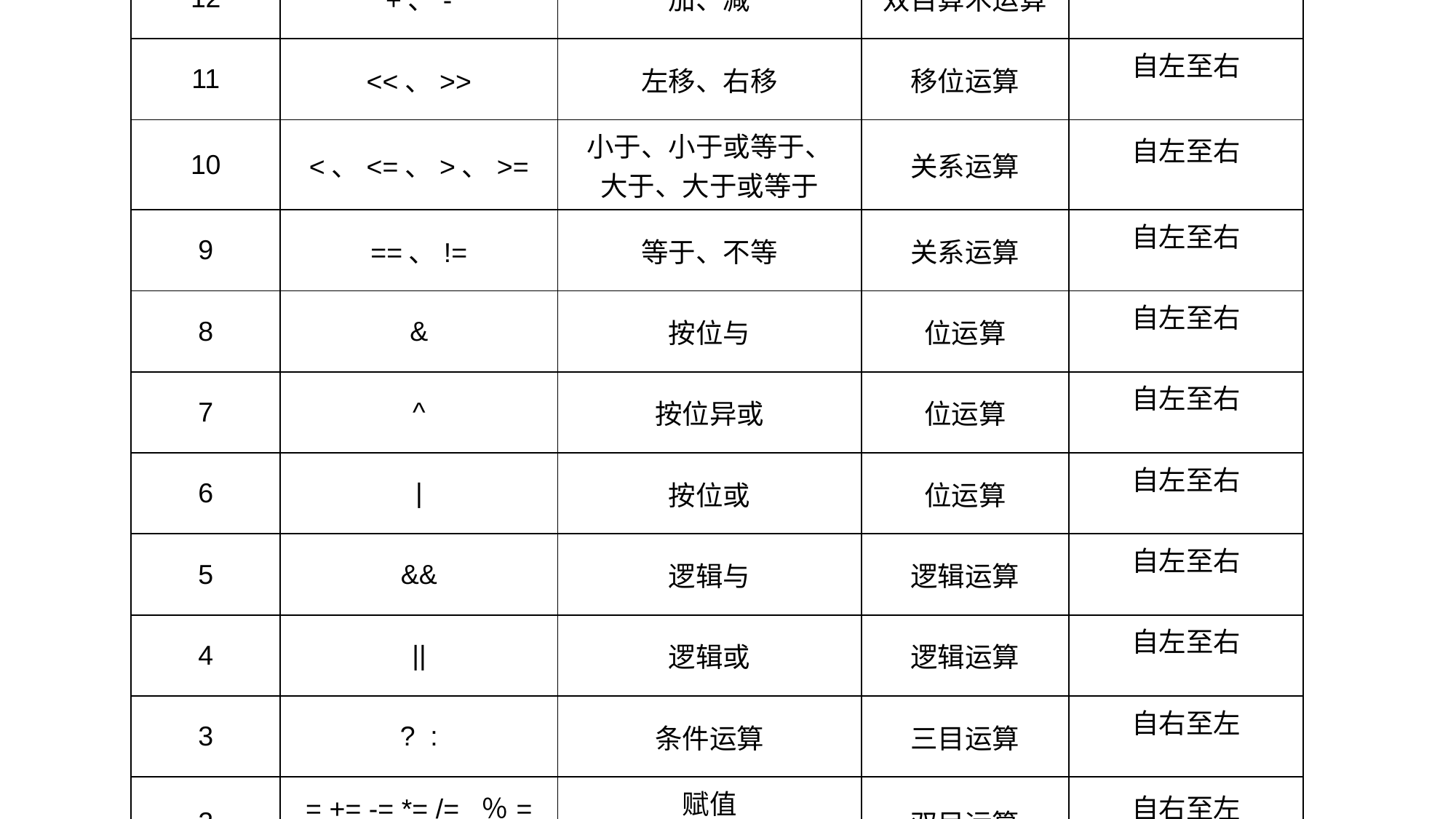

| 优先级 | 运算符 | 运算符功能 | 运算类 | 结合方向 |
| --- | --- | --- | --- | --- |
| 最高 15 | () [] -> . | 圆括号、函数参数表 数组元素下标 指向结构体成员 结构体成员 |  | 自左至右 |
| 14 | ! ~ ++、-- + - ＊ & （类型名) sizeof | 逻辑非 按位取反 自增1、自减1 求正 求负 间接运算符 求地址运算符 强制类型转换 求所占字节数 | 单目运算 | 自右至左 |
| 13 | \*、/、％ | 乘、除、整数求余 | 双目算术运算 | 自左至右 |
| 12 | +、- | 加、减 | 双目算术运算 | 自左至右 |
| 11 | <<、>> | 左移、右移 | 移位运算 | 自左至右 |
| 10 | <、<=、>、>= | 小于、小于或等于、 大于、大于或等于 | 关系运算 | 自左至右 |
| 9 | ==、!= | 等于、不等 | 关系运算 | 自左至右 |
| 8 | & | 按位与 | 位运算 | 自左至右 |
| 7 | ^ | 按位异或 | 位运算 | 自左至右 |
| 6 | | | 按位或 | 位运算 | 自左至右 |
| 5 | && | 逻辑与 | 逻辑运算 | 自左至右 |
| 4 | || | 逻辑或 | 逻辑运算 | 自左至右 |
| 3 | ? : | 条件运算 | 三目运算 | 自右至左 |
| 2 | = += -= \*= /= ％= &= ^= != <<= >>= | 赋值 运算且赋值 | 双目运算 | 自右至左 |
| 最低 1 | , | 顺序求值 | 顺序运算 | 自左至右 |
|  |  |  |  |  |